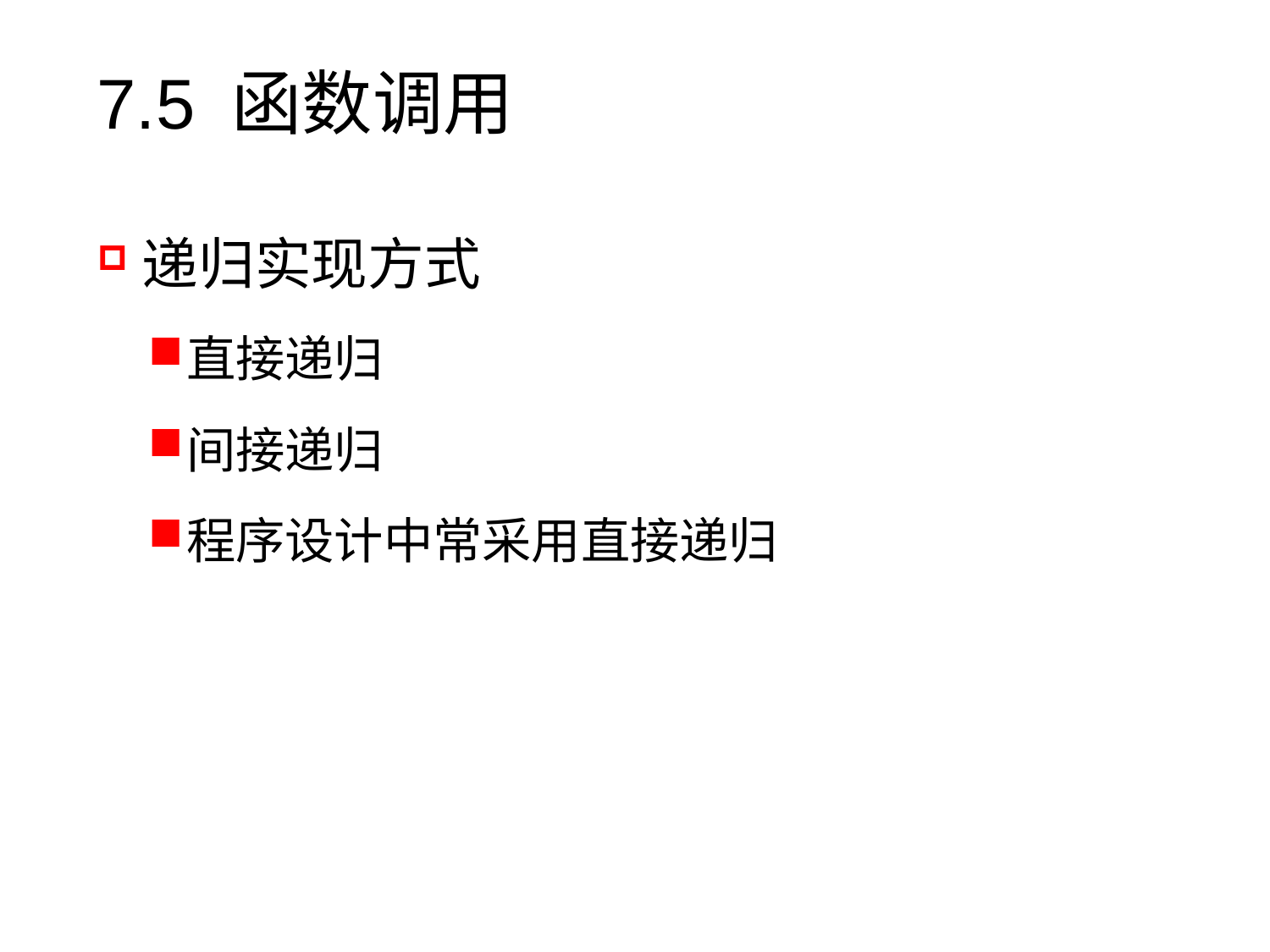

# 7.5 函数调用
递归实现方式
直接递归
间接递归
程序设计中常采用直接递归